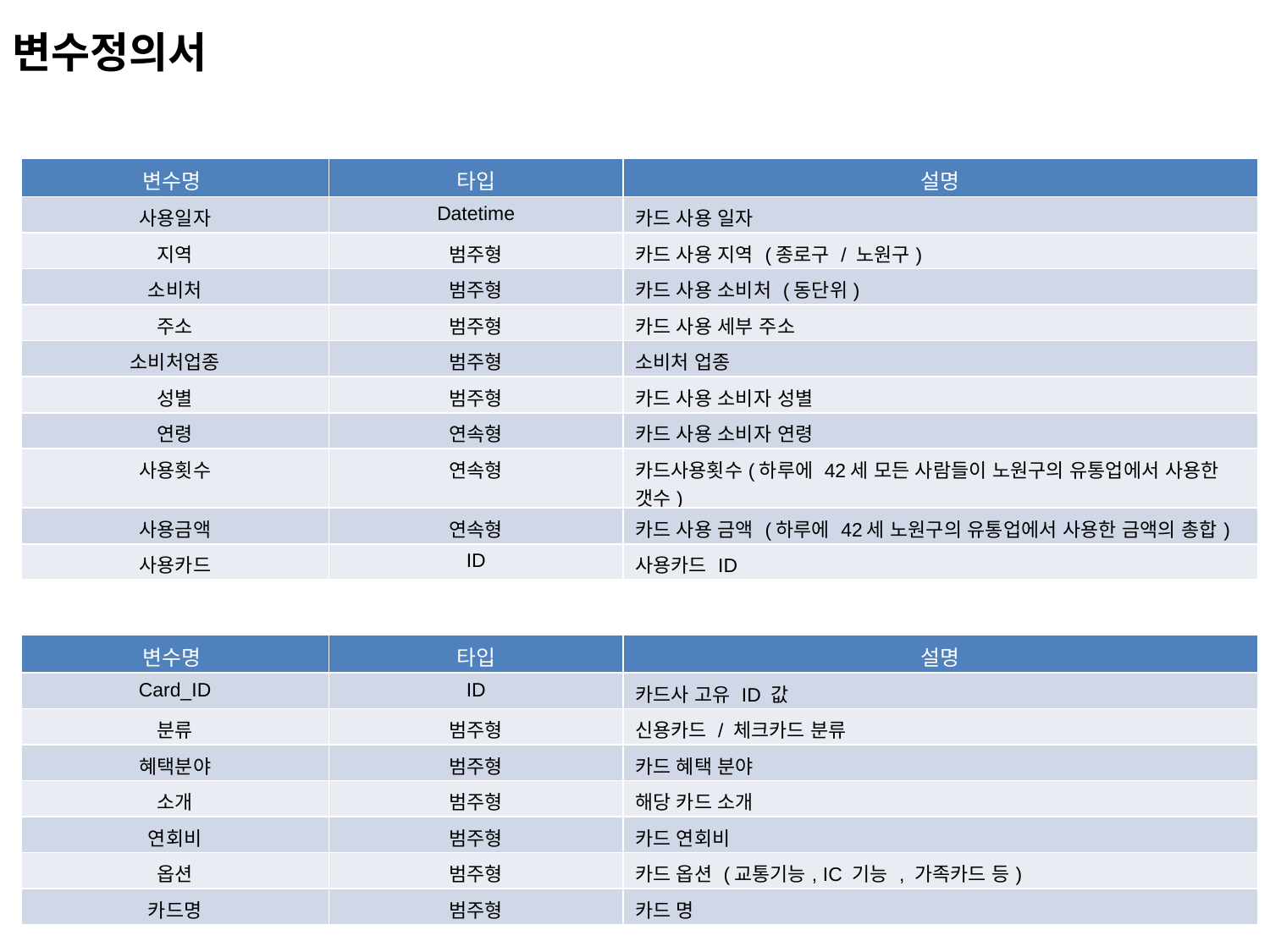

변수정의서
| 변수명 | 타입 | 설명 |
| --- | --- | --- |
| 사용일자 | Datetime | 카드 사용 일자 |
| 지역 | 범주형 | 카드 사용 지역 (종로구 / 노원구) |
| 소비처 | 범주형 | 카드 사용 소비처 (동단위) |
| 주소 | 범주형 | 카드 사용 세부 주소 |
| 소비처업종 | 범주형 | 소비처 업종 |
| 성별 | 범주형 | 카드 사용 소비자 성별 |
| 연령 | 연속형 | 카드 사용 소비자 연령 |
| 사용횟수 | 연속형 | 카드사용횟수(하루에 42세 모든 사람들이 노원구의 유통업에서 사용한 갯수) |
| 사용금액 | 연속형 | 카드 사용 금액 (하루에 42세 노원구의 유통업에서 사용한 금액의 총합) |
| 사용카드 | ID | 사용카드 ID |
| 변수명 | 타입 | 설명 |
| --- | --- | --- |
| Card\_ID | ID | 카드사 고유 ID 값 |
| 분류 | 범주형 | 신용카드 / 체크카드 분류 |
| 혜택분야 | 범주형 | 카드 혜택 분야 |
| 소개 | 범주형 | 해당 카드 소개 |
| 연회비 | 범주형 | 카드 연회비 |
| 옵션 | 범주형 | 카드 옵션 (교통기능, IC 기능 , 가족카드 등) |
| 카드명 | 범주형 | 카드 명 |